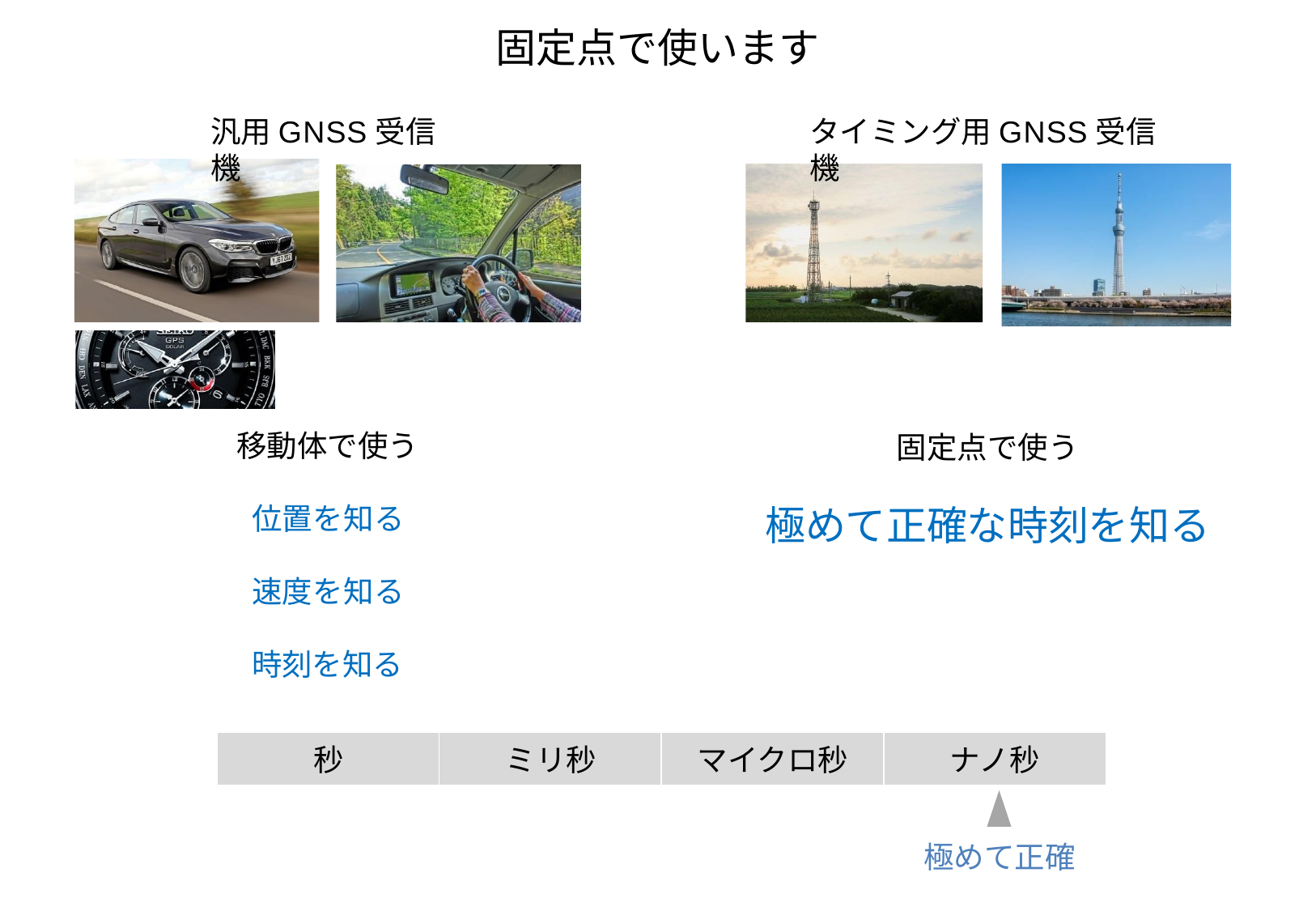

# 固定点で使います
汎用GNSS受信機
タイミング用GNSS受信機

移動体で使う
位置を知る 速度を知る 時刻を知る
固定点で使う
極めて正確な時刻を知る
| 秒 | ミリ秒 | マイクロ秒 | ナノ秒 |
| --- | --- | --- | --- |

極めて正確